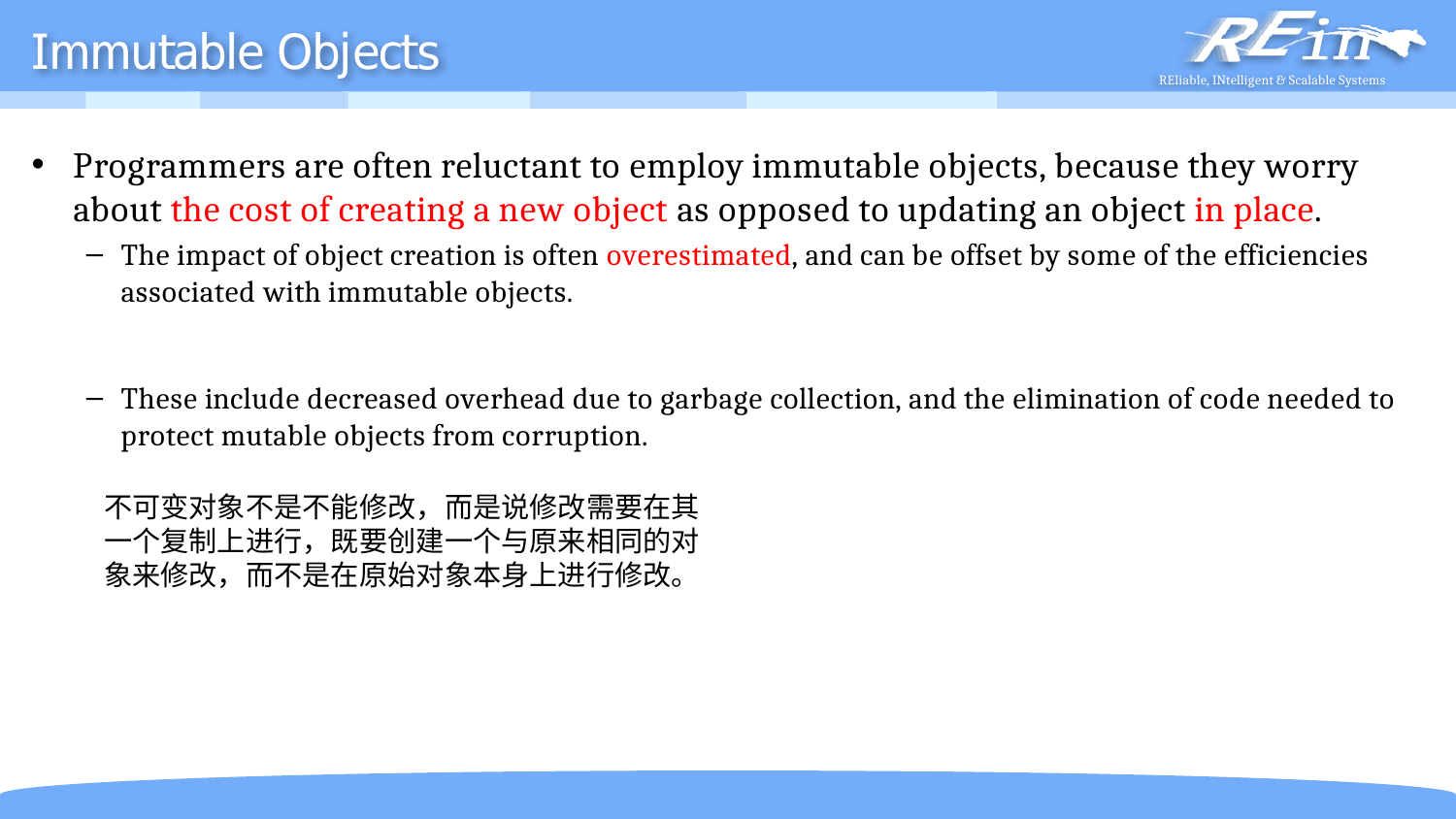

# Immutable Objects
Programmers are often reluctant to employ immutable objects, because they worry about the cost of creating a new object as opposed to updating an object in place.
The impact of object creation is often overestimated, and can be offset by some of the efficiencies associated with immutable objects.

These include decreased overhead due to garbage collection, and the elimination of code needed to protect mutable objects from corruption.

不可变对象不是不能修改，而是说修改需要在其一个复制上进行，既要创建一个与原来相同的对象来修改，而不是在原始对象本身上进行修改。
45